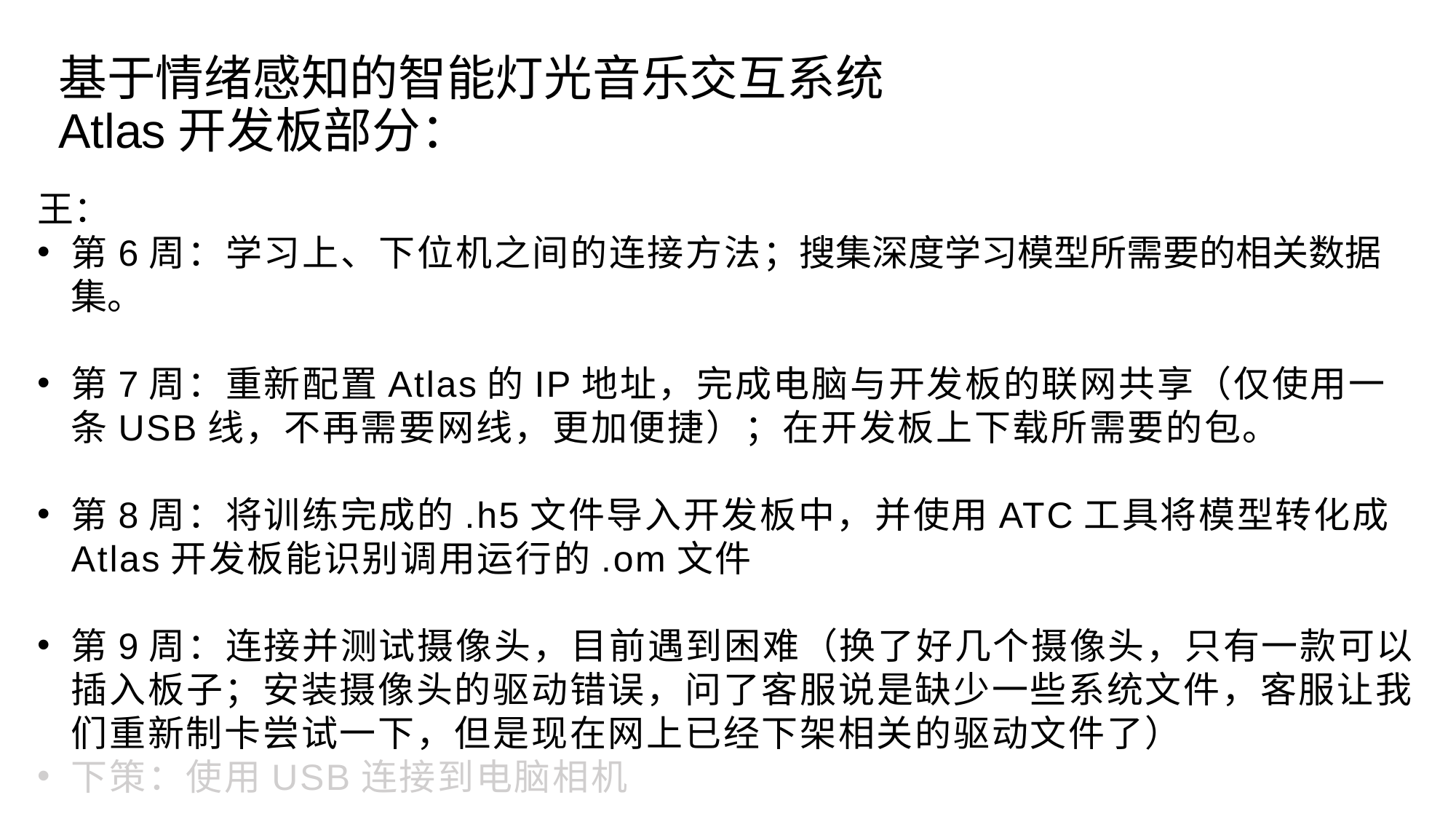

# 基于情绪感知的智能灯光音乐交互系统 Atlas开发板部分：
王：
第6周：学习上、下位机之间的连接方法；搜集深度学习模型所需要的相关数据集。

第7周：重新配置Atlas的IP地址，完成电脑与开发板的联网共享（仅使用一条USB线，不再需要网线，更加便捷）；在开发板上下载所需要的包。

第8周：将训练完成的.h5文件导入开发板中，并使用ATC工具将模型转化成Atlas开发板能识别调用运行的.om文件

第9周：连接并测试摄像头，目前遇到困难（换了好几个摄像头，只有一款可以插入板子；安装摄像头的驱动错误，问了客服说是缺少一些系统文件，客服让我们重新制卡尝试一下，但是现在网上已经下架相关的驱动文件了）
下策：使用USB连接到电脑相机